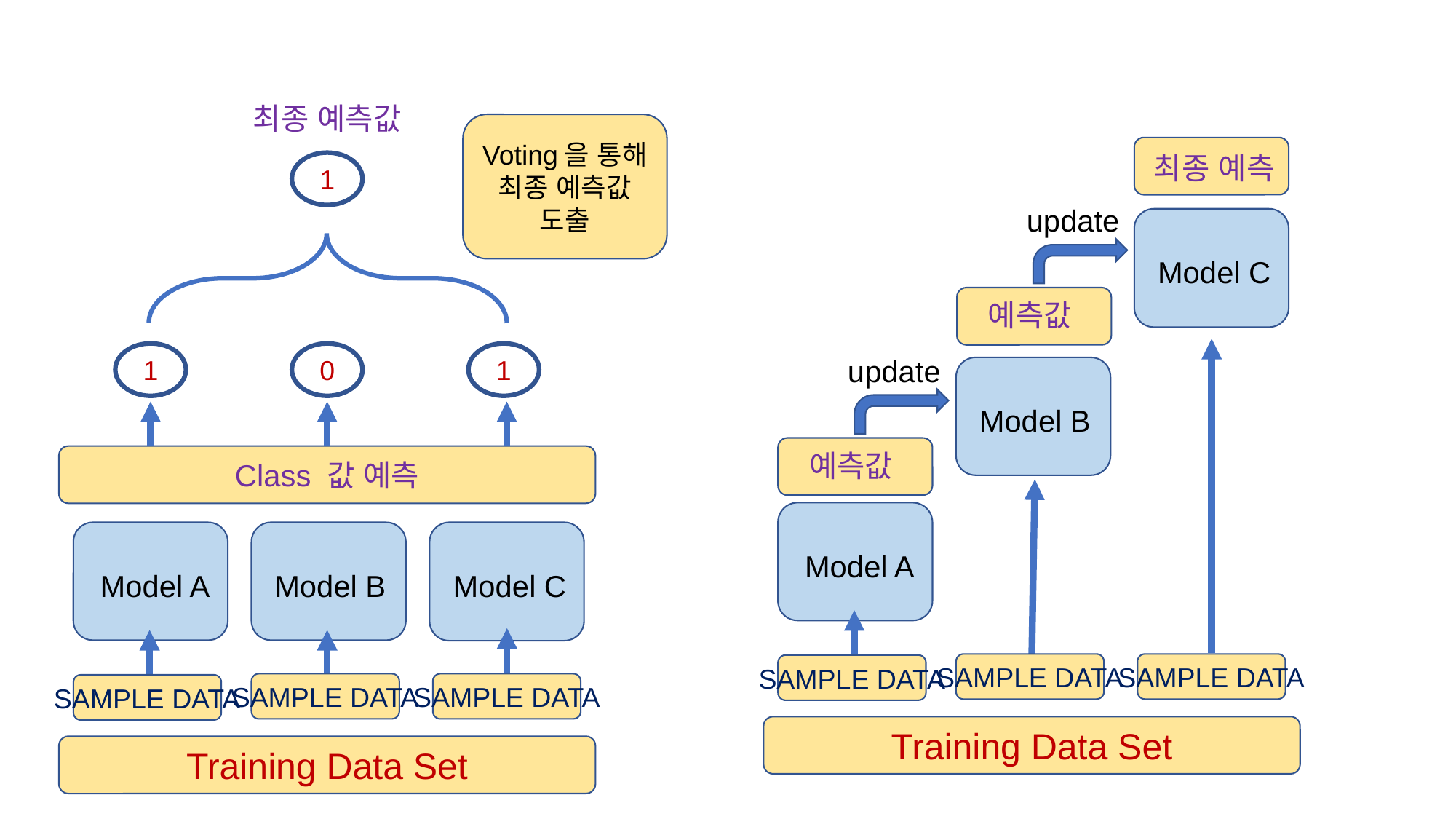

최종 예측값

Voting을 통해
최종 예측값 도출

최종 예측
1
update

Model C

예측값
1
0
1
update

Model B

예측값

Class 값 예측

Model A
Model A
Model B
Model C

SAMPLE DATA
SAMPLE DATA
SAMPLE DATA

SAMPLE DATA
SAMPLE DATA
SAMPLE DATA

Training Data Set

Training Data Set